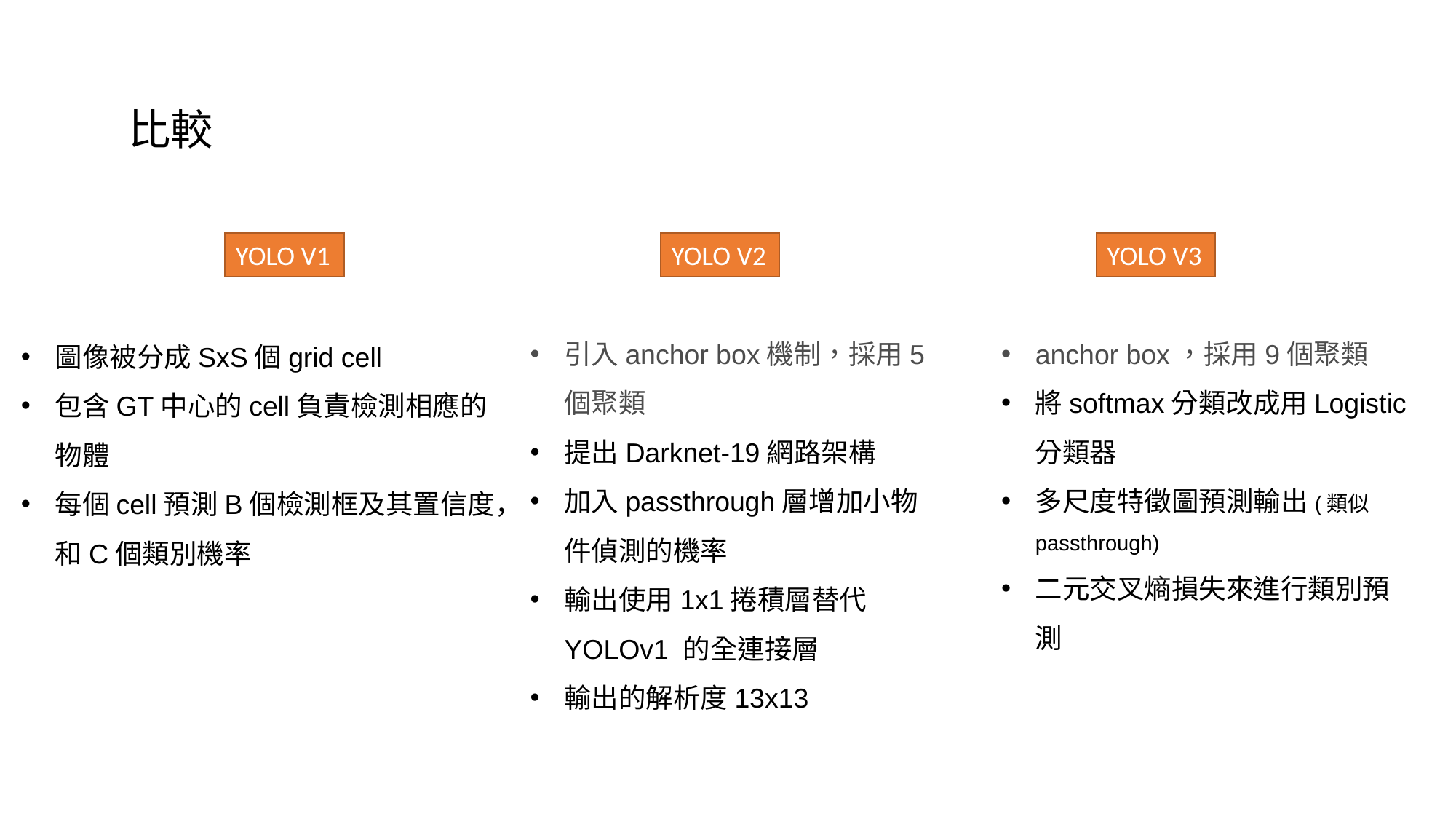

比較
YOLO V1
YOLO V2
YOLO V3
引入anchor box機制，採用5個聚類
提出Darknet-19網路架構
加入passthrough層增加小物件偵測的機率
輸出使用1x1捲積層替代 YOLOv1 的全連接層
輸出的解析度13x13
anchor box，採用9個聚類
將softmax分類改成用Logistic分類器
多尺度特徵圖預測輸出(類似passthrough)
二元交叉熵損失來進行類別預測
圖像被分成SxS個grid cell
包含GT中心的cell負責檢測相應的物體
每個cell預測B個檢測框及其置信度，和C個類別機率